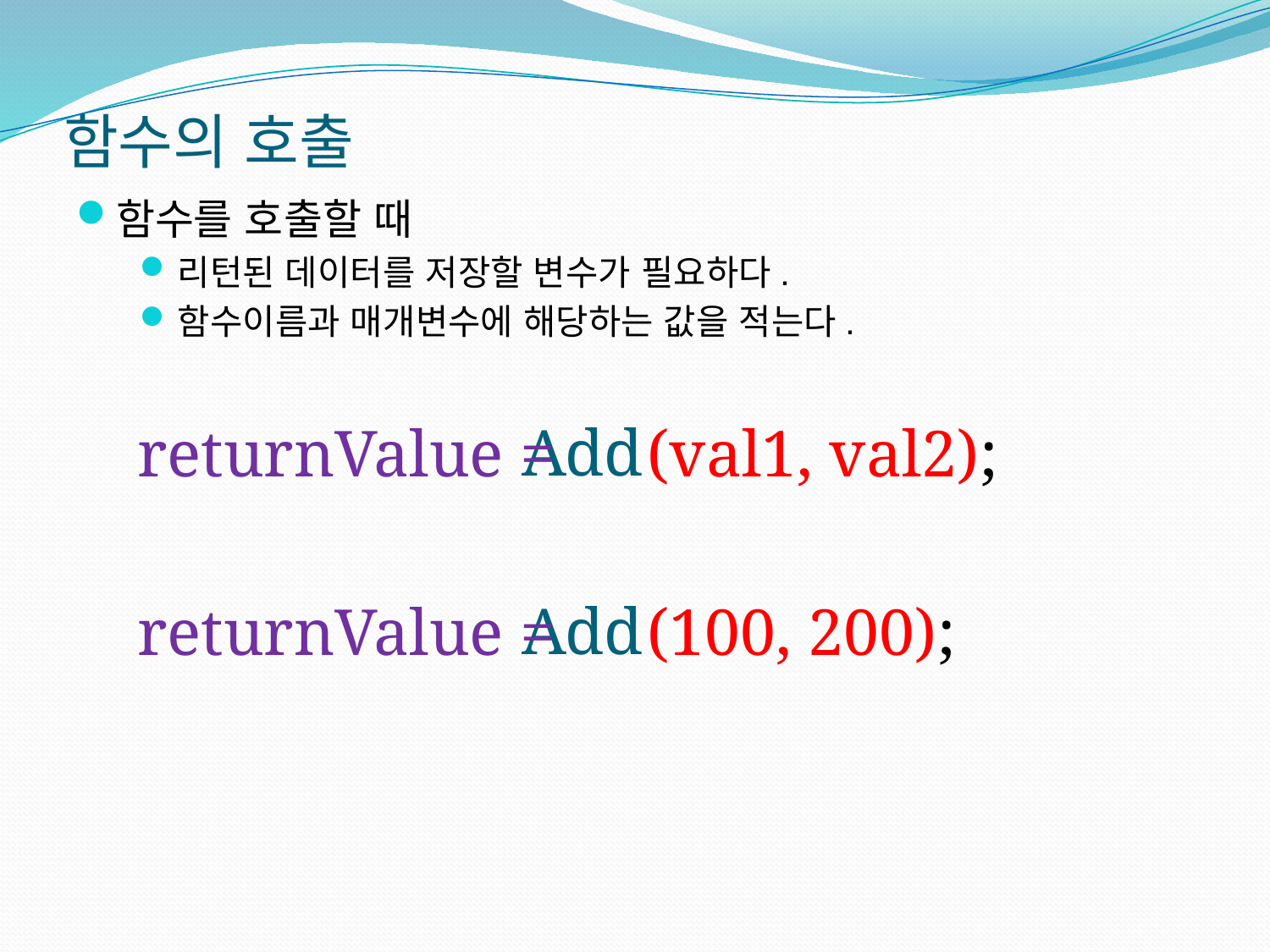

# 함수의 호출
함수를 호출할 때
리턴된 데이터를 저장할 변수가 필요하다.
함수이름과 매개변수에 해당하는 값을 적는다.
Add
returnValue =
(val1, val2);
Add
returnValue =
(100, 200);